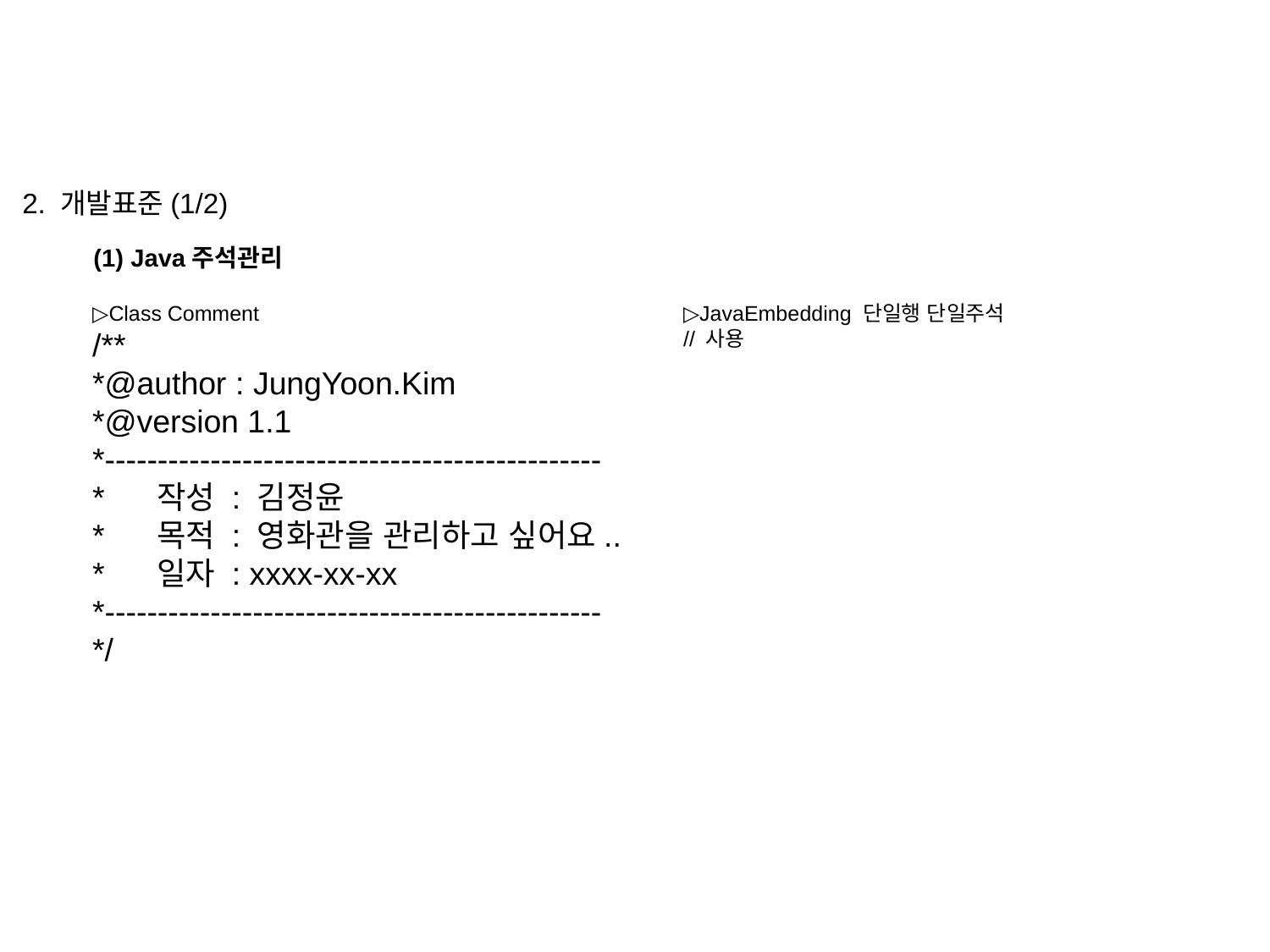

2. 개발표준(1/2)
(1) Java주석관리
▷Class Comment
/**
*@author : JungYoon.Kim
*@version 1.1
*-----------------------------------------------
*     작성 : 김정윤
*     목적 : 영화관을 관리하고 싶어요..
*     일자 : xxxx-xx-xx
*-----------------------------------------------
*/
▷JavaEmbedding 단일행 단일주석
// 사용